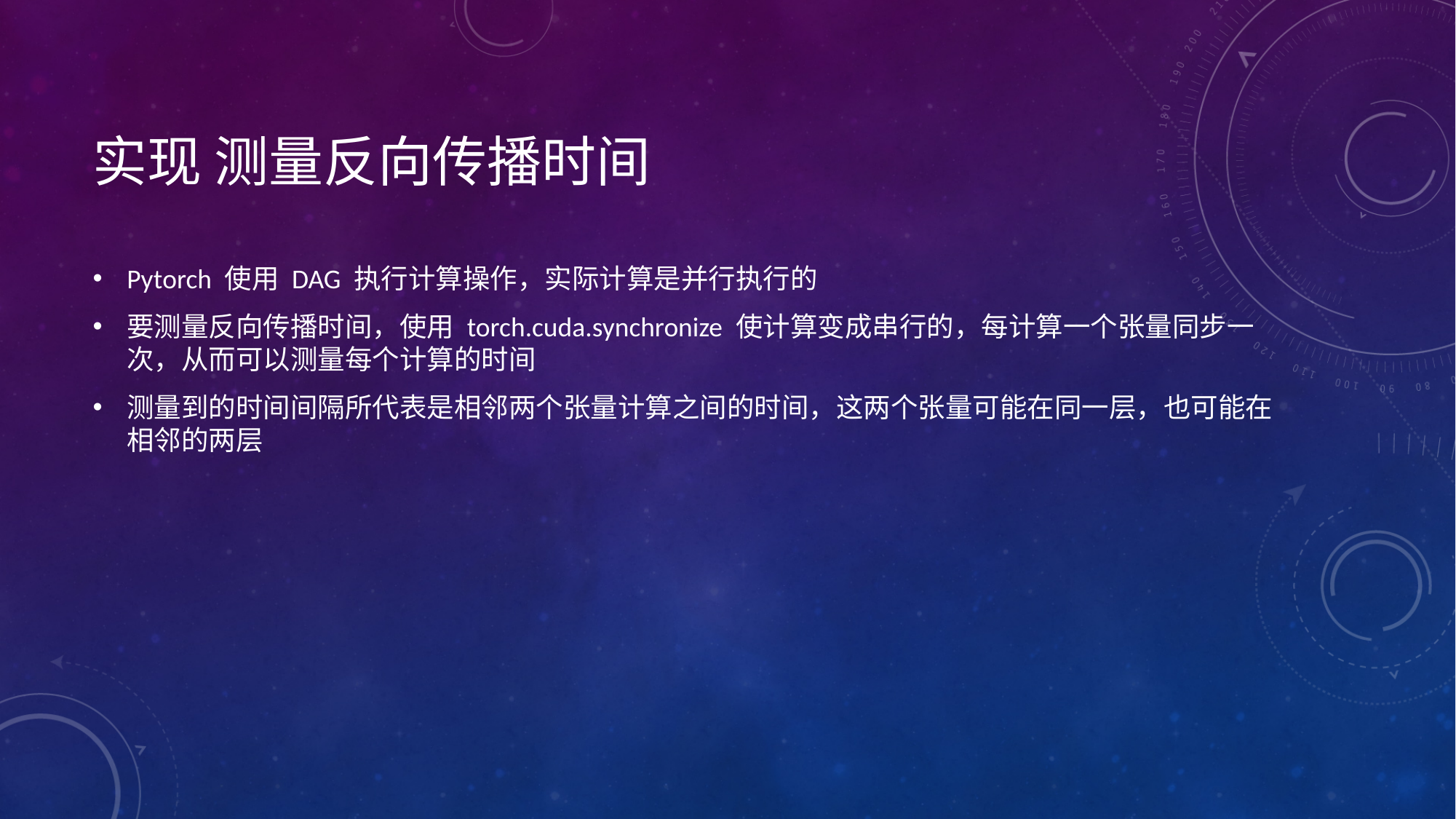

# 实现 测量反向传播时间
Pytorch 使用 DAG 执行计算操作，实际计算是并行执行的
要测量反向传播时间，使用 torch.cuda.synchronize 使计算变成串行的，每计算一个张量同步一次，从而可以测量每个计算的时间
测量到的时间间隔所代表是相邻两个张量计算之间的时间，这两个张量可能在同一层，也可能在相邻的两层